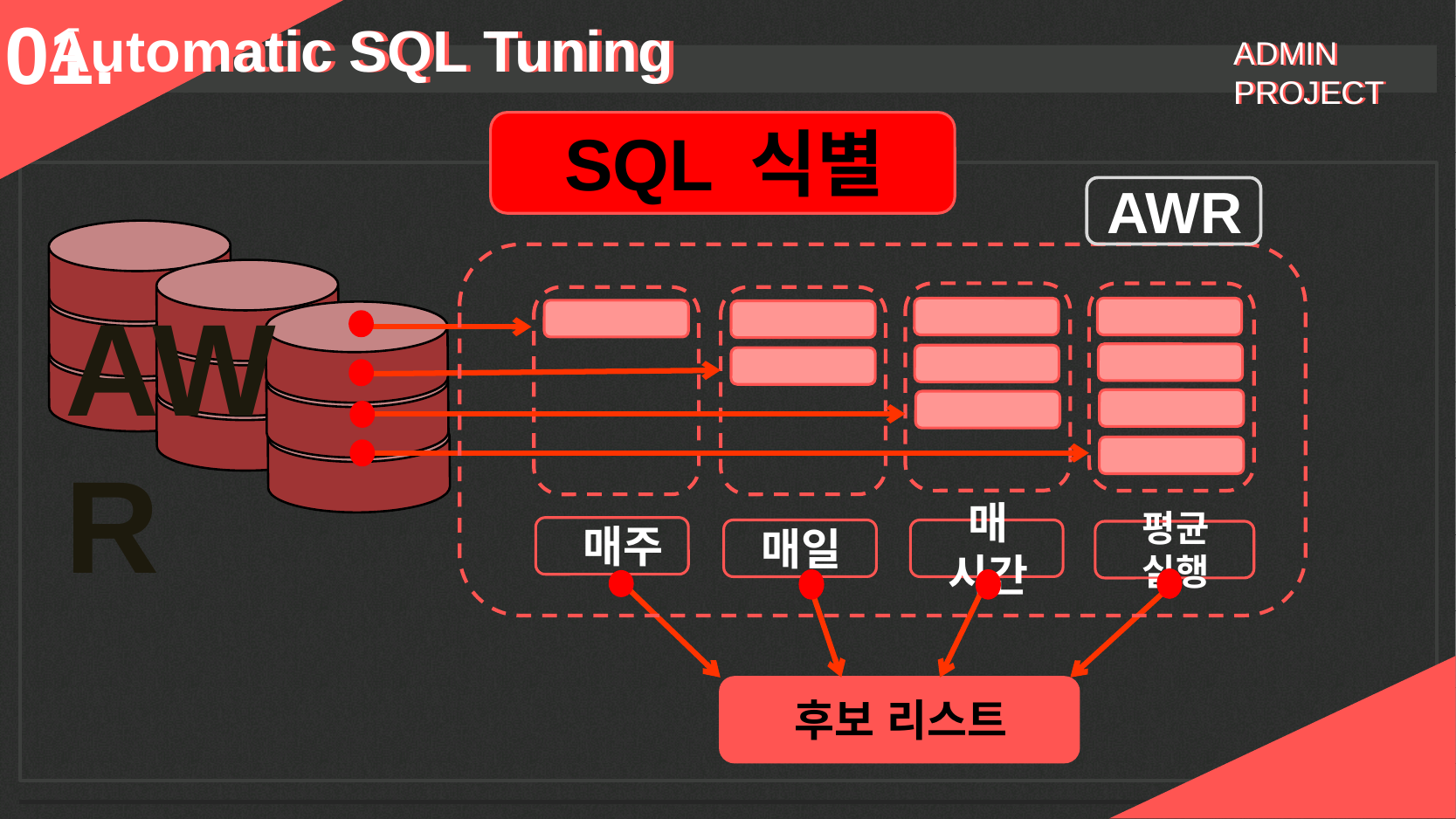

01.

Automatic SQL Tuning
Automatic SQL Tuning
ADMIN PROJECT
ADMIN PROJECT
SQL 식별
AWR

AWR

매 시간

평균 실행

 매주

매일

후보 리스트